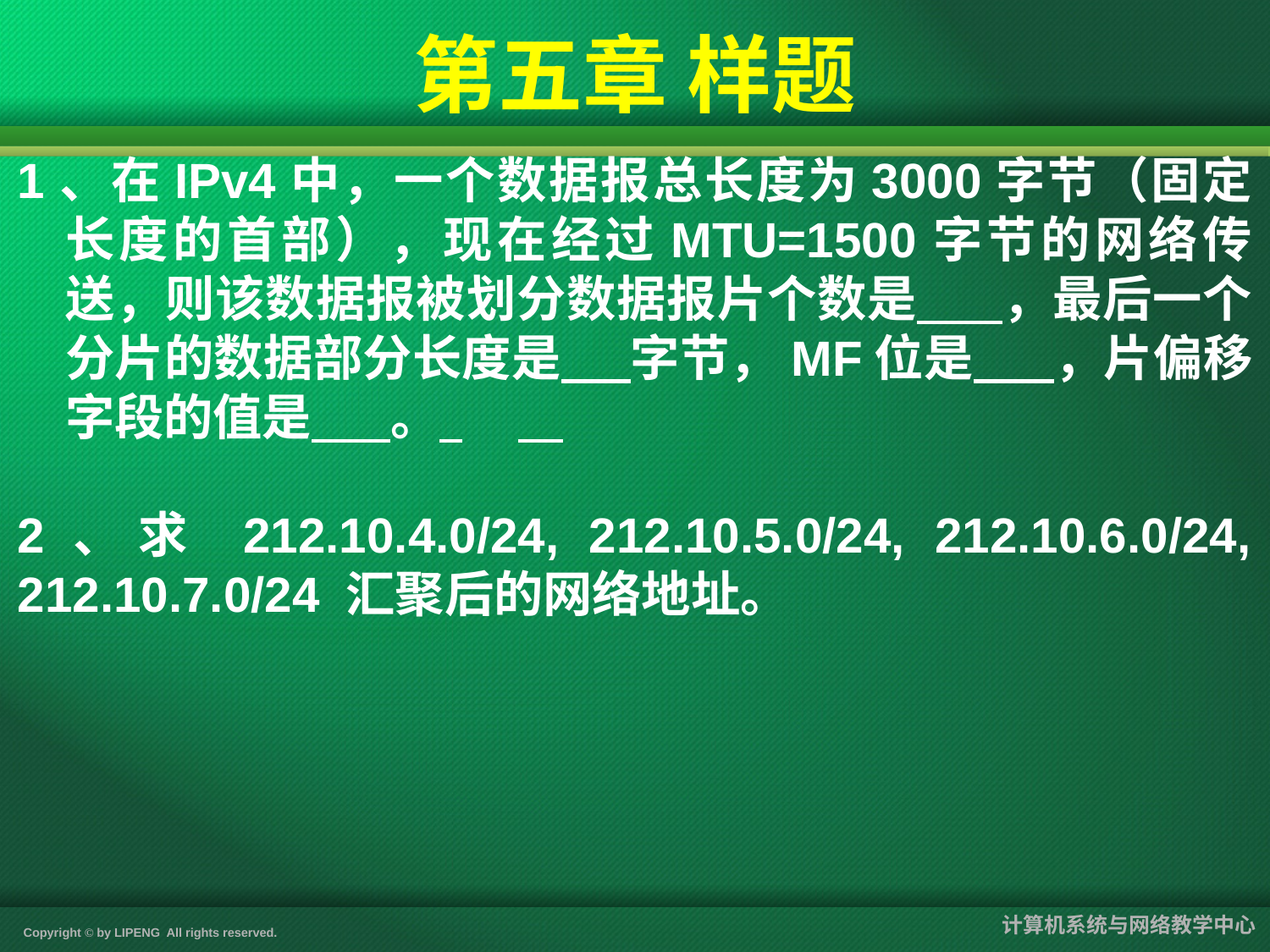

第五章 样题
1、在IPv4中，一个数据报总长度为3000字节（固定长度的首部），现在经过MTU=1500字节的网络传送，则该数据报被划分数据报片个数是       ，最后一个分片的数据部分长度是      字节，MF位是       ，片偏移字段的值是       。

2、求 212.10.4.0/24, 212.10.5.0/24, 212.10.6.0/24, 212.10.7.0/24 汇聚后的网络地址。